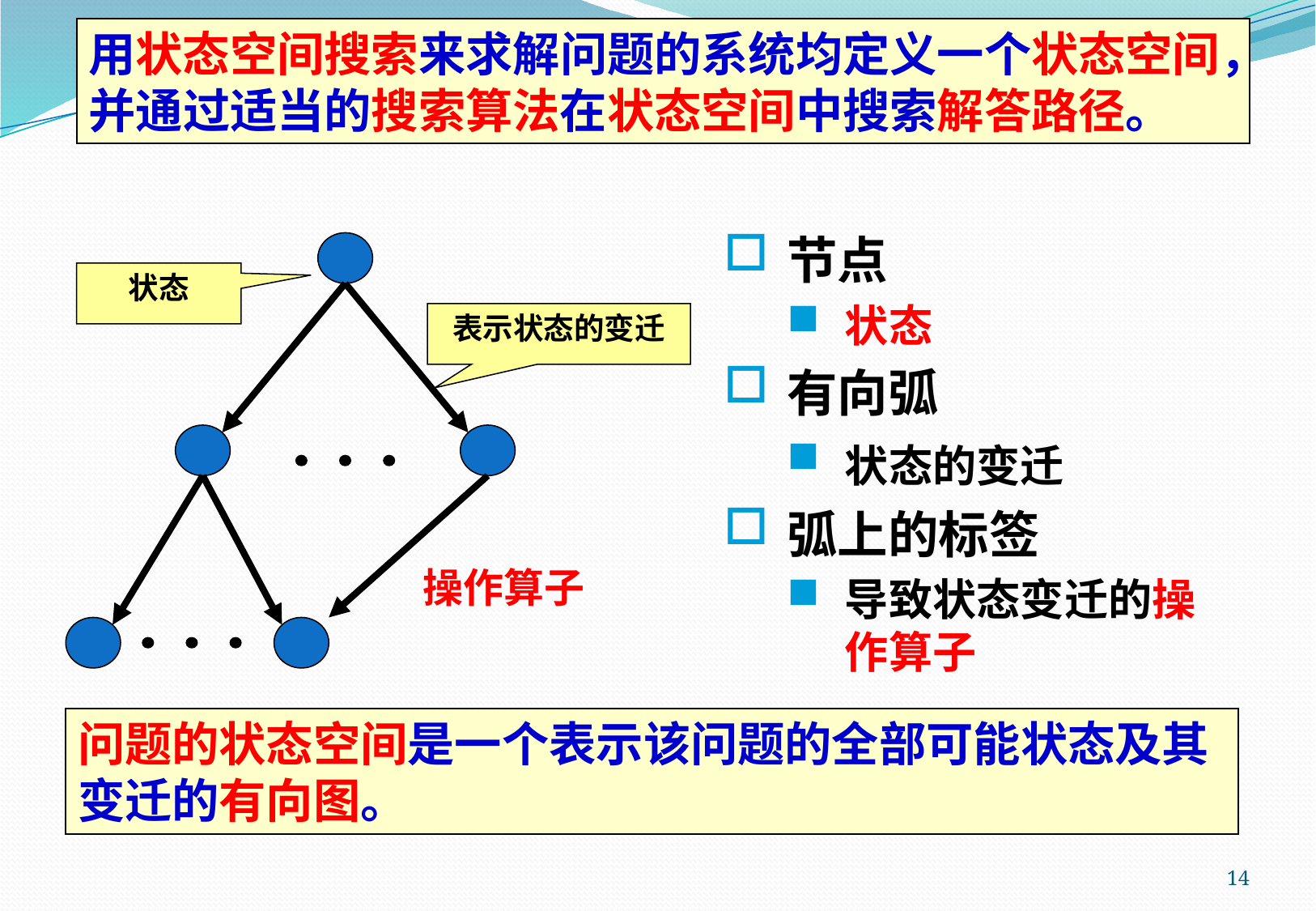

用状态空间搜索来求解问题的系统均定义一个状态空间，并通过适当的搜索算法在状态空间中搜索解答路径。
节点
状态
有向弧
状态的变迁
弧上的标签
导致状态变迁的操作算子

状态
表示状态的变迁

操作算子

问题的状态空间是一个表示该问题的全部可能状态及其变迁的有向图。
14